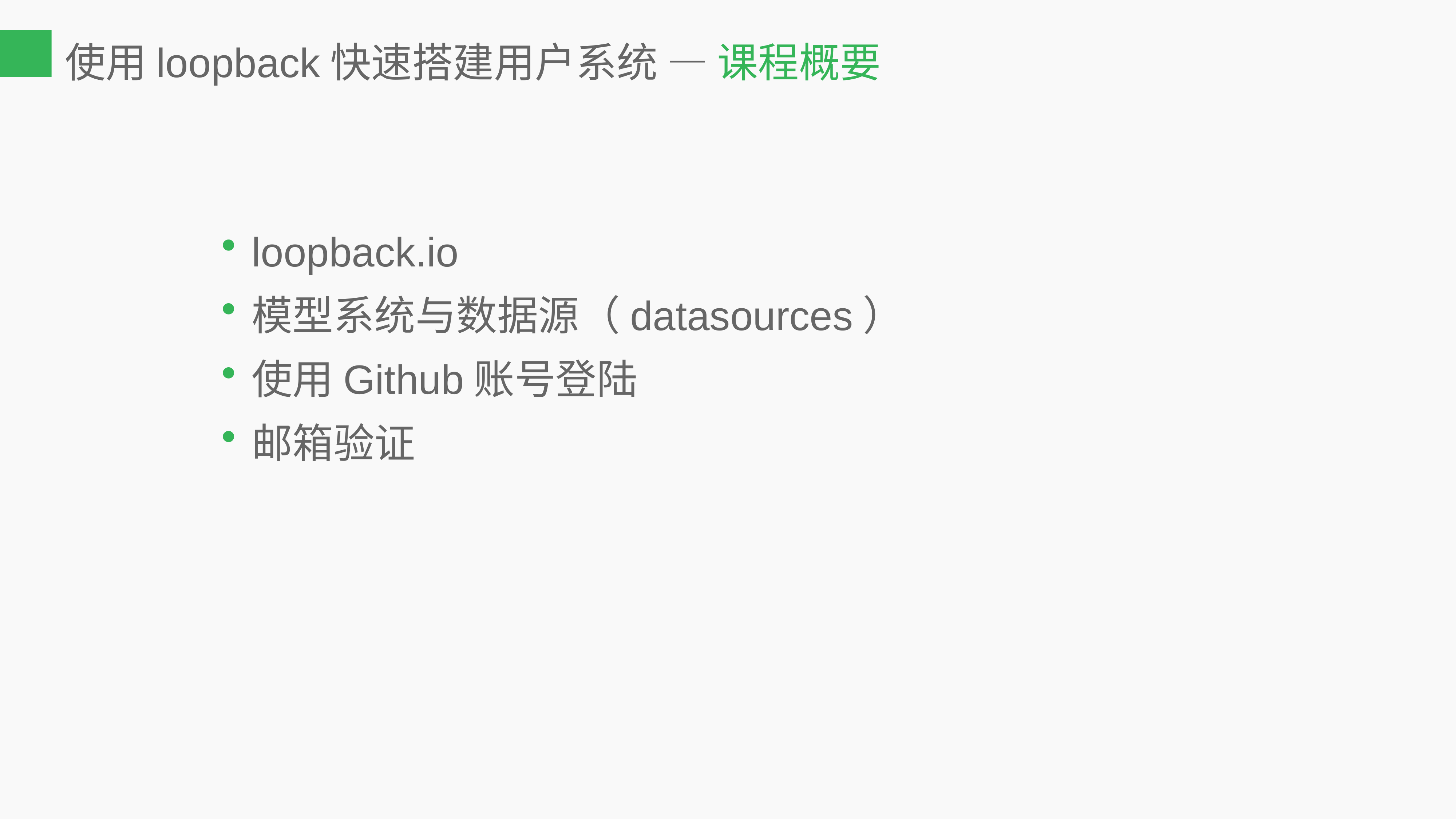

使用loopback快速搭建用户系统 — 课程概要
loopback.io
模型系统与数据源（datasources）
使用Github账号登陆
邮箱验证